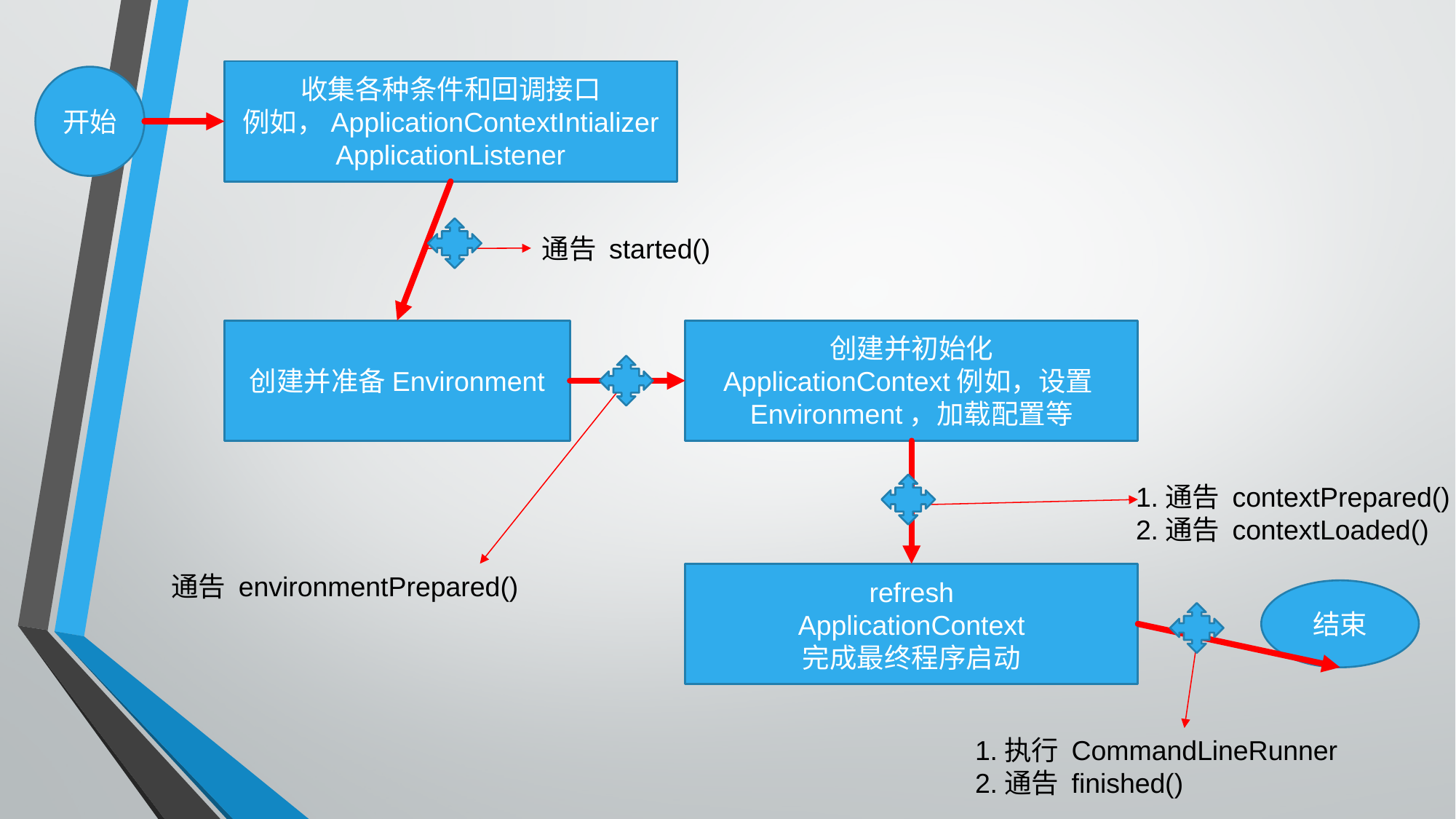

收集各种条件和回调接口
例如，ApplicationContextIntializer
ApplicationListener
开始

通告 started()
创建并准备Environment
创建并初始化
ApplicationContext例如，设置Environment，加载配置等

1.通告 contextPrepared()
2.通告 contextLoaded()

通告 environmentPrepared()
refresh
ApplicationContext
完成最终程序启动
结束

1.执行 CommandLineRunner
2.通告 finished()